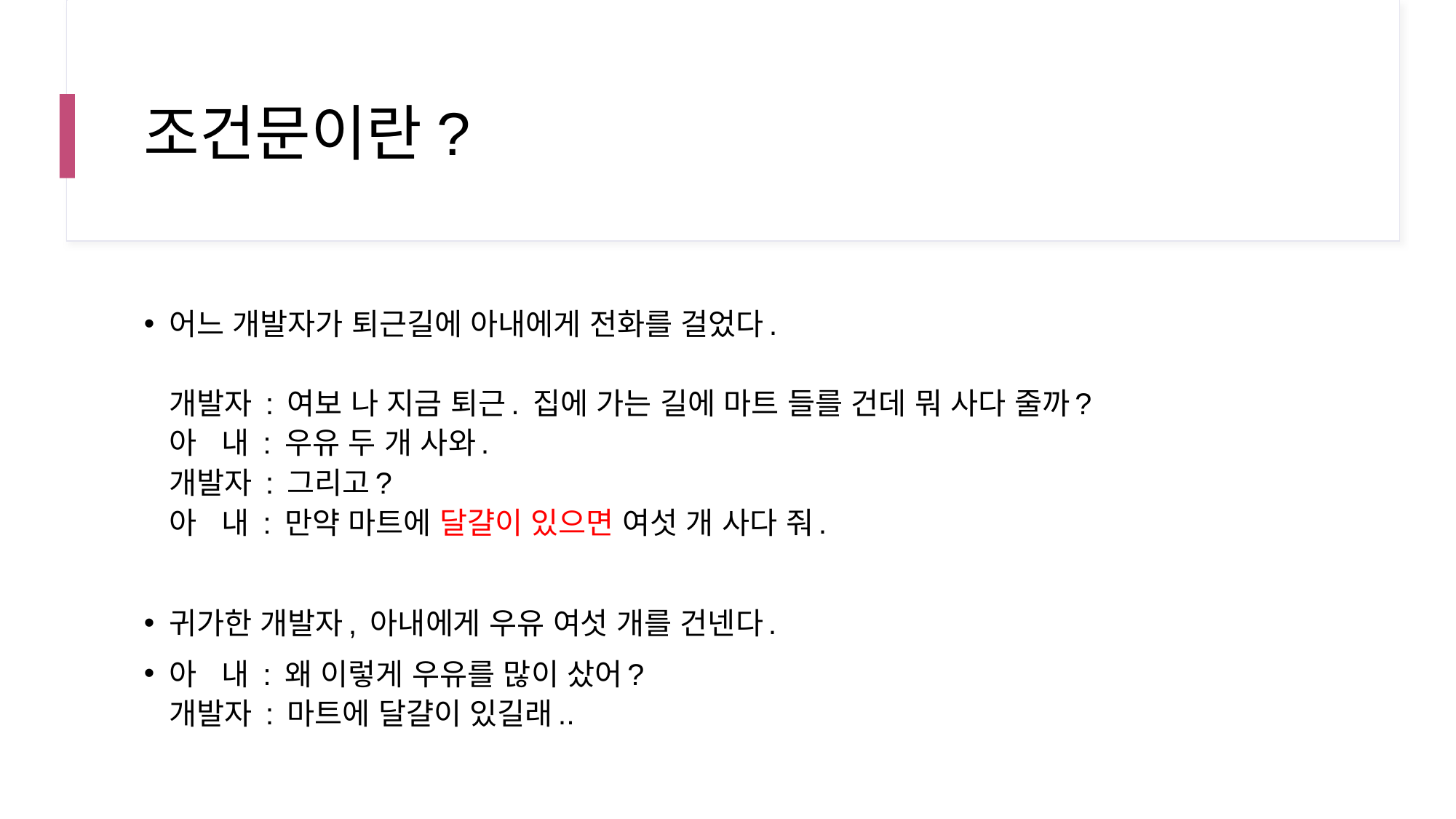

# 조건문이란?
어느 개발자가 퇴근길에 아내에게 전화를 걸었다.
개발자 : 여보 나 지금 퇴근. 집에 가는 길에 마트 들를 건데 뭐 사다 줄까?
아   내 : 우유 두 개 사와.
개발자 : 그리고?
아   내 : 만약 마트에 달걀이 있으면 여섯 개 사다 줘.

귀가한 개발자, 아내에게 우유 여섯 개를 건넨다.
아   내 : 왜 이렇게 우유를 많이 샀어?
개발자 : 마트에 달걀이 있길래..